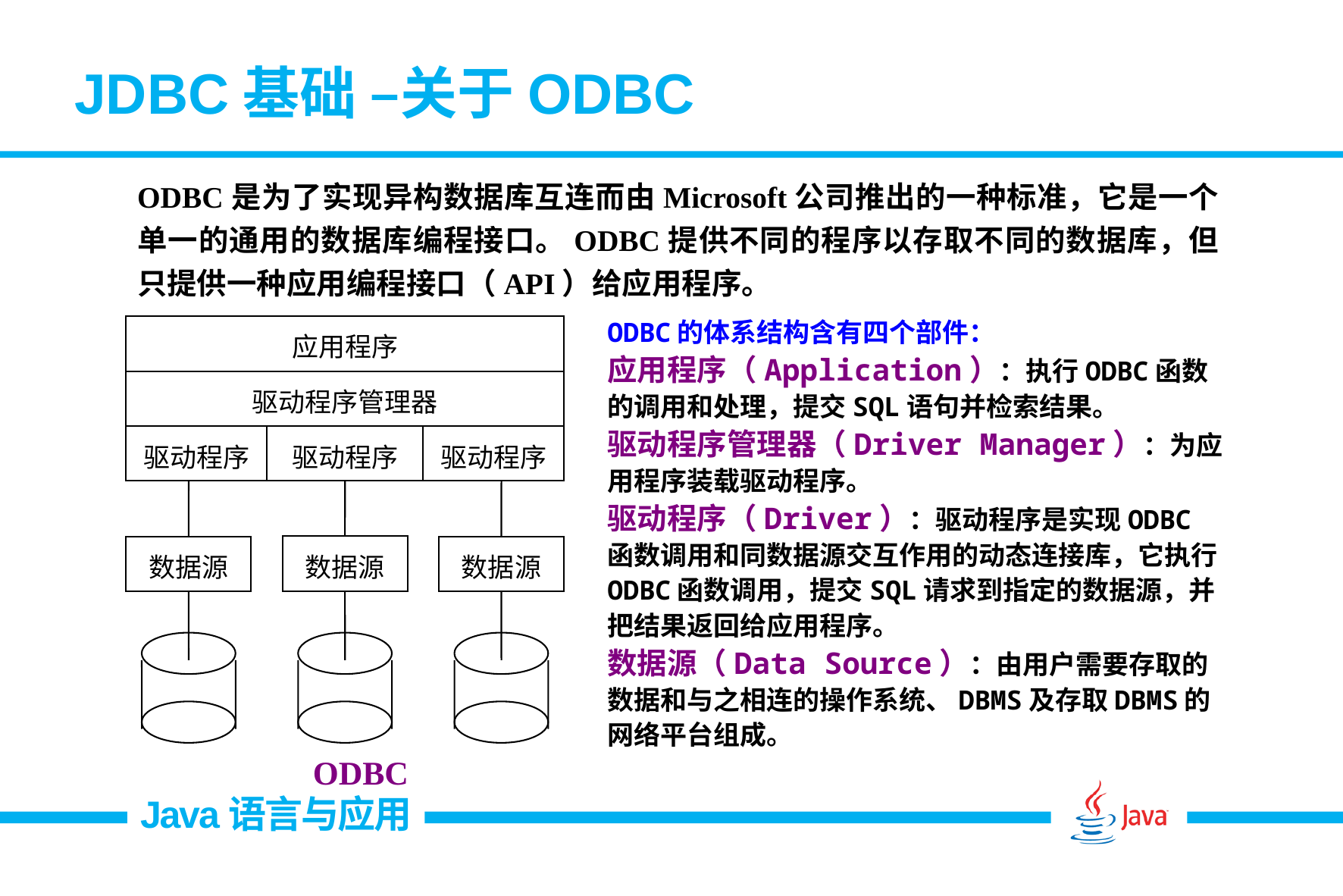

# JDBC基础 –关于ODBC
ODBC是为了实现异构数据库互连而由Microsoft公司推出的一种标准，它是一个单一的通用的数据库编程接口。ODBC提供不同的程序以存取不同的数据库，但只提供一种应用编程接口（API）给应用程序。
ODBC的体系结构含有四个部件：
应用程序（Application）：执行ODBC函数的调用和处理，提交SQL语句并检索结果。
驱动程序管理器（Driver Manager）：为应用程序装载驱动程序。
驱动程序（Driver）：驱动程序是实现ODBC函数调用和同数据源交互作用的动态连接库，它执行ODBC函数调用，提交SQL请求到指定的数据源，并把结果返回给应用程序。
数据源（Data Source）：由用户需要存取的数据和与之相连的操作系统、DBMS及存取DBMS的网络平台组成。
应用程序
驱动程序管理器
驱动程序
驱动程序
驱动程序

数据源
数据源
数据源

ODBC